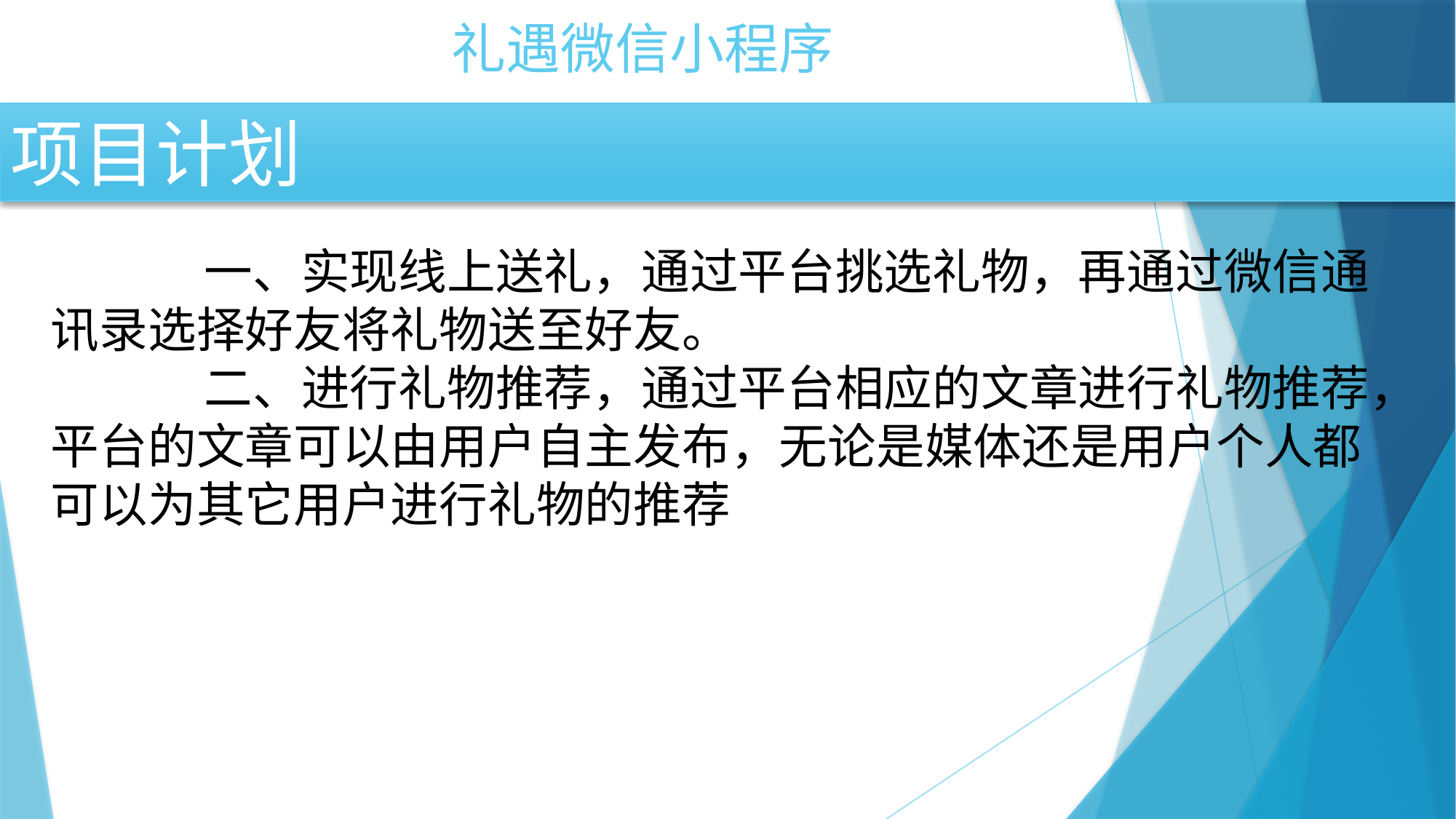

# 礼遇微信小程序
项目计划

	   一、实现线上送礼，通过平台挑选礼物，再通过微信通讯录选择好友将礼物送至好友。
	   二、进行礼物推荐，通过平台相应的文章进行礼物推荐，平台的文章可以由用户自主发布，无论是媒体还是用户个人都可以为其它用户进行礼物的推荐